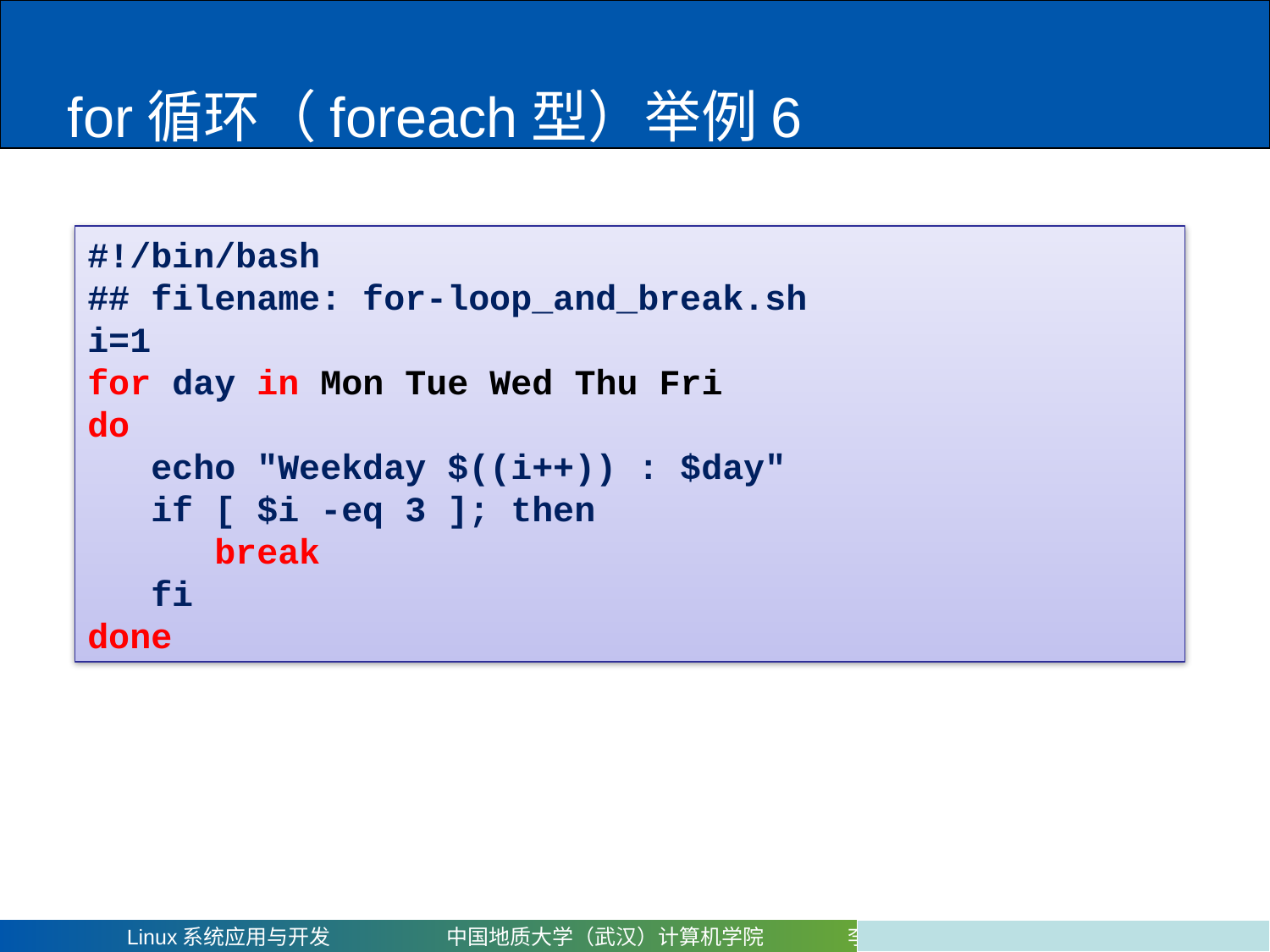

# for循环（foreach型）举例6
#!/bin/bash
## filename: for-loop_and_break.sh
i=1
for day in Mon Tue Wed Thu Fri
do
   echo "Weekday $((i++)) : $day"
   if [ $i -eq 3 ]; then
      break
   fi
done